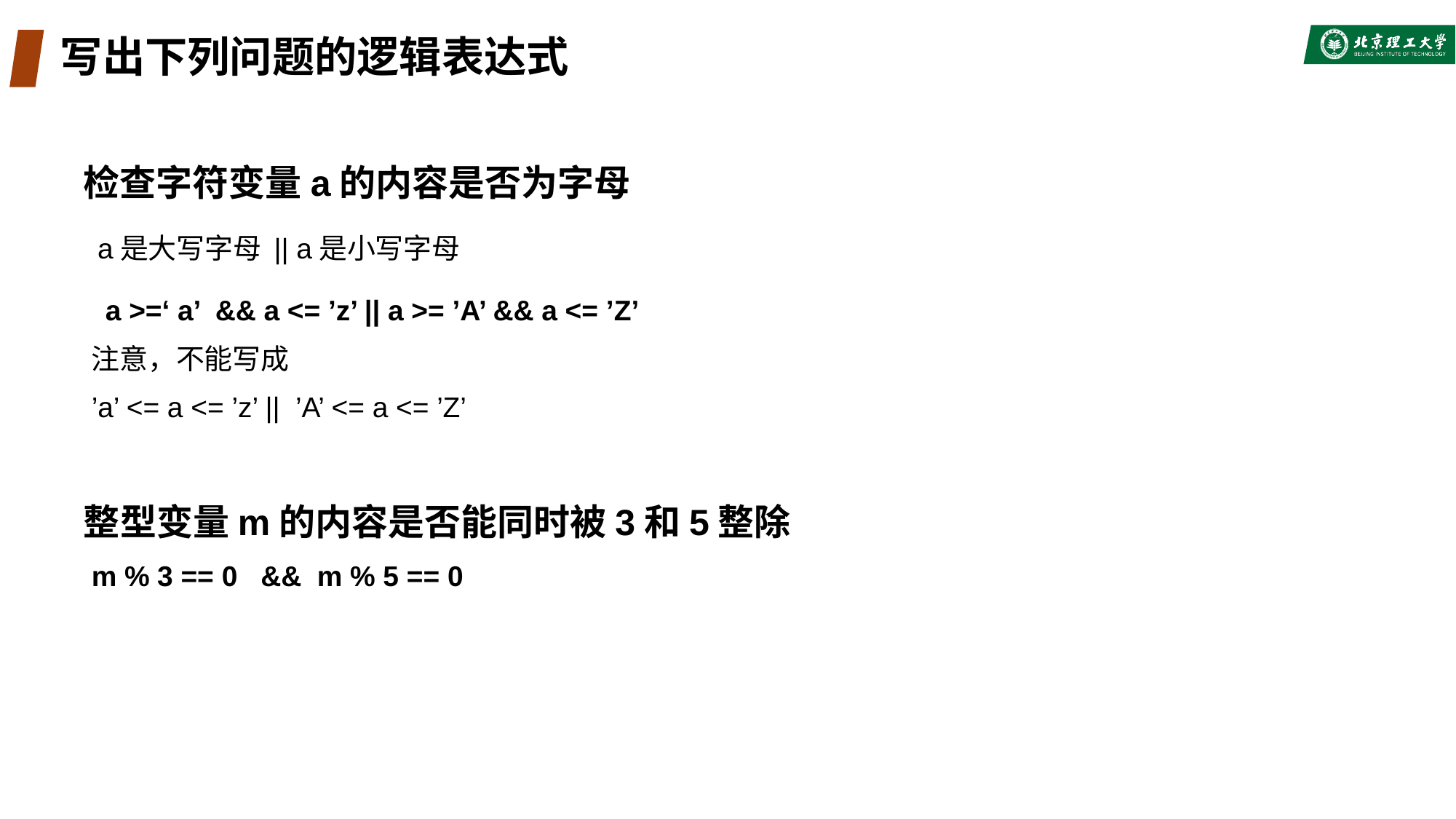

# 写出下列问题的逻辑表达式
检查字符变量a的内容是否为字母
a是大写字母 || a是小写字母
 a >=‘ a’  && a <= ’z’ || a >= ’A’ && a <= ’Z’
注意，不能写成
’a’ <= a <= ’z’ ||  ’A’ <= a <= ’Z’
整型变量m的内容是否能同时被3和5整除
m % 3 == 0   &&  m % 5 == 0